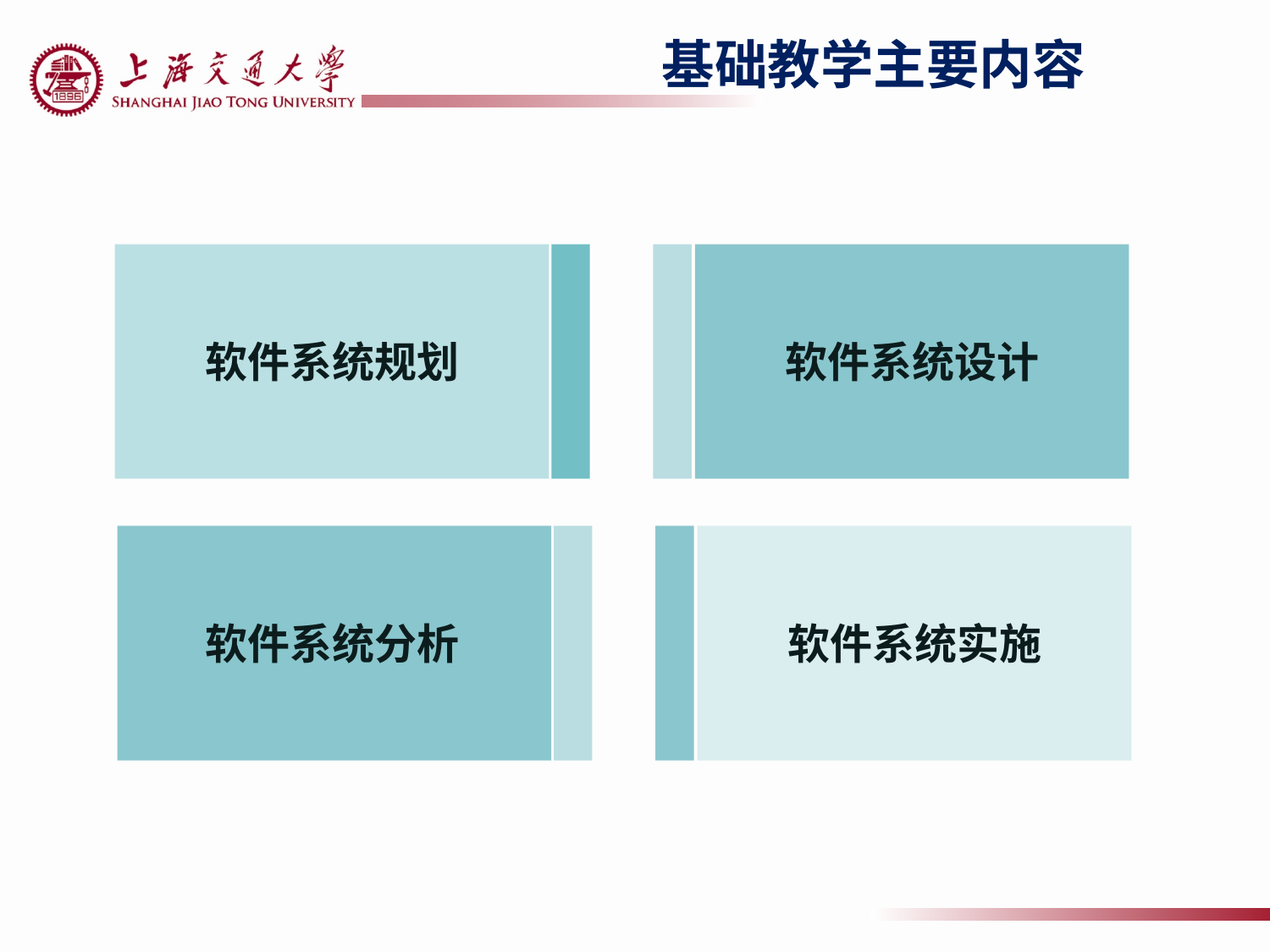

基础教学主要内容

软件系统规划

软件系统设计

软件系统分析

软件系统实施